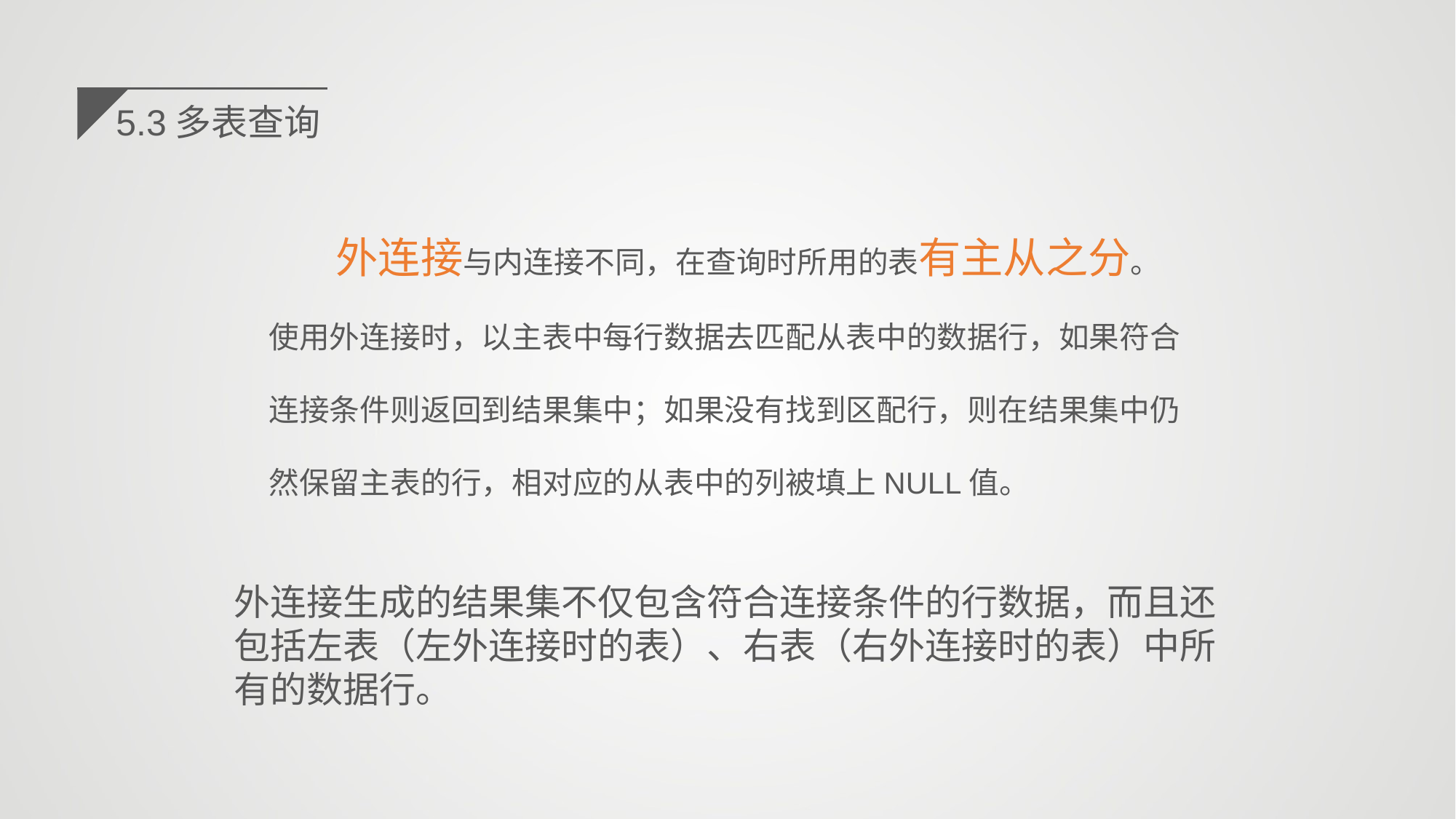

5.3多表查询

      外连接与内连接不同，在查询时所用的表有主从之分。使用外连接时，以主表中每行数据去匹配从表中的数据行，如果符合连接条件则返回到结果集中；如果没有找到区配行，则在结果集中仍然保留主表的行，相对应的从表中的列被填上NULL值。
外连接生成的结果集不仅包含符合连接条件的行数据，而且还包括左表（左外连接时的表）、右表（右外连接时的表）中所有的数据行。